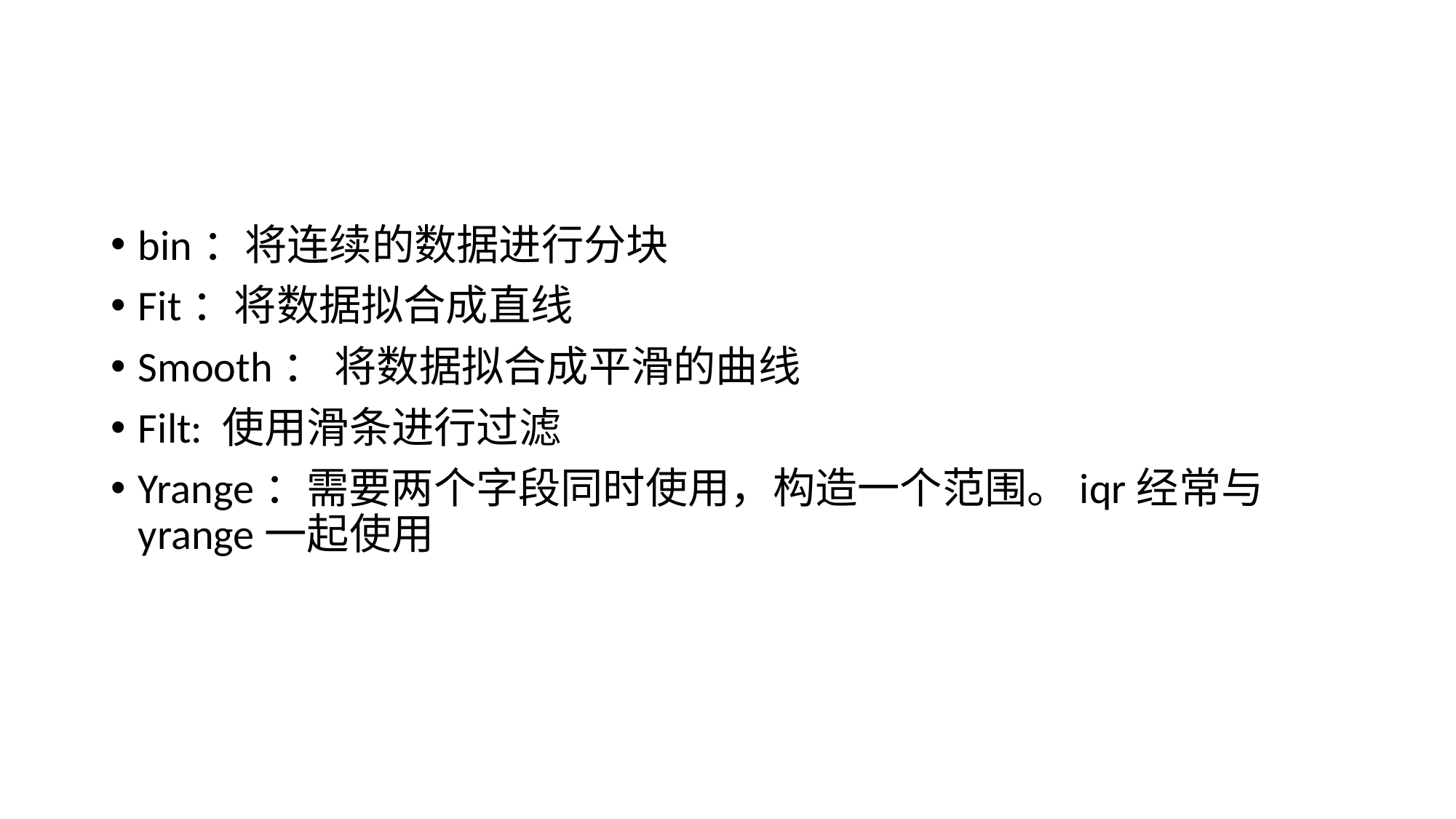

#
bin：将连续的数据进行分块
Fit：将数据拟合成直线
Smooth： 将数据拟合成平滑的曲线
Filt: 使用滑条进行过滤
Yrange：需要两个字段同时使用，构造一个范围。iqr经常与yrange一起使用